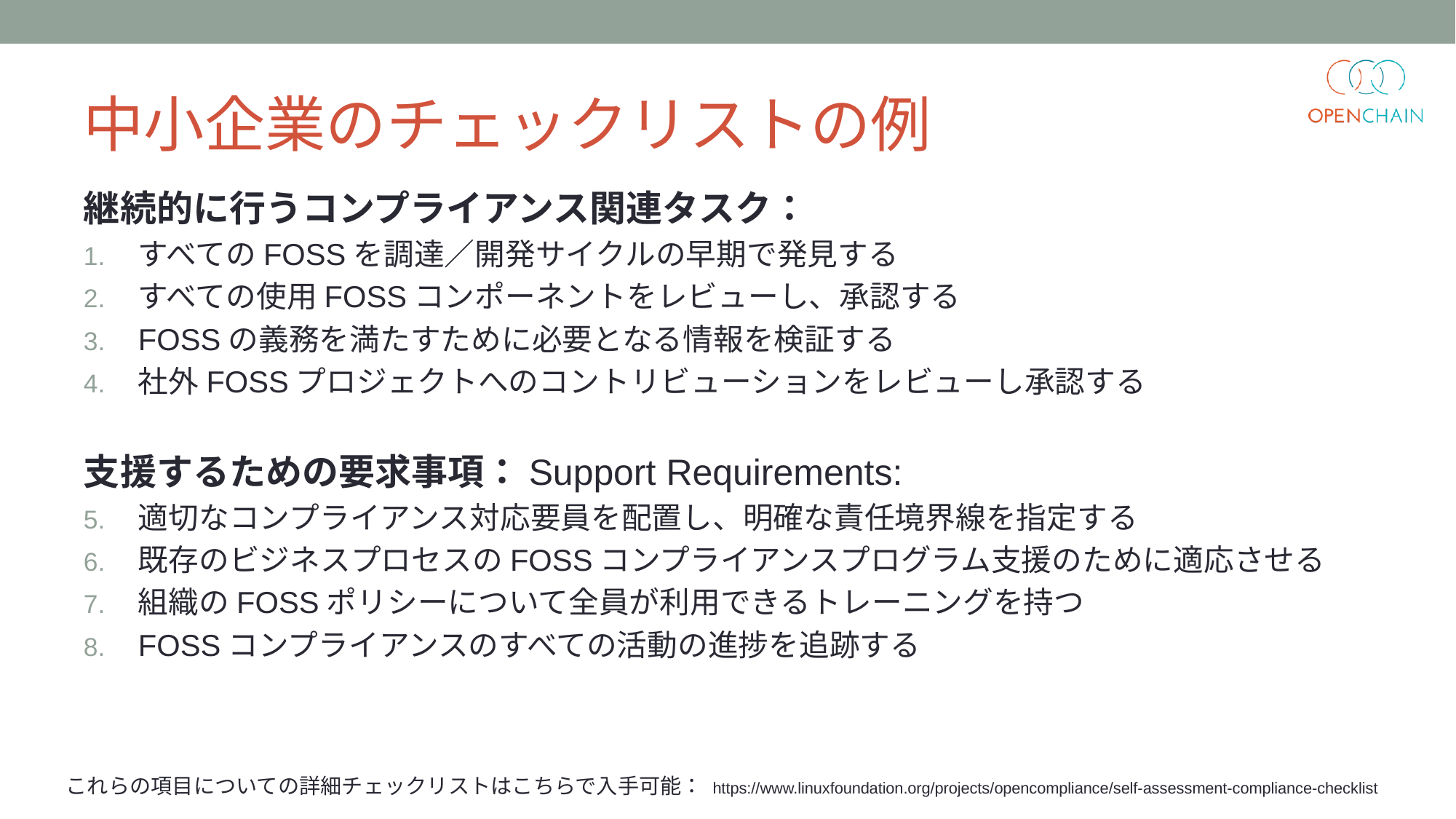

# 中小企業のチェックリストの例
継続的に行うコンプライアンス関連タスク：
すべてのFOSSを調達／開発サイクルの早期で発見する
すべての使用FOSSコンポーネントをレビューし、承認する
FOSSの義務を満たすために必要となる情報を検証する
社外FOSSプロジェクトへのコントリビューションをレビューし承認する

支援するための要求事項：Support Requirements:
適切なコンプライアンス対応要員を配置し、明確な責任境界線を指定する
既存のビジネスプロセスのFOSSコンプライアンスプログラム支援のために適応させる
組織のFOSSポリシーについて全員が利用できるトレーニングを持つ
FOSSコンプライアンスのすべての活動の進捗を追跡する

これらの項目についての詳細チェックリストはこちらで入手可能： https://www.linuxfoundation.org/projects/opencompliance/self-assessment-compliance-checklist